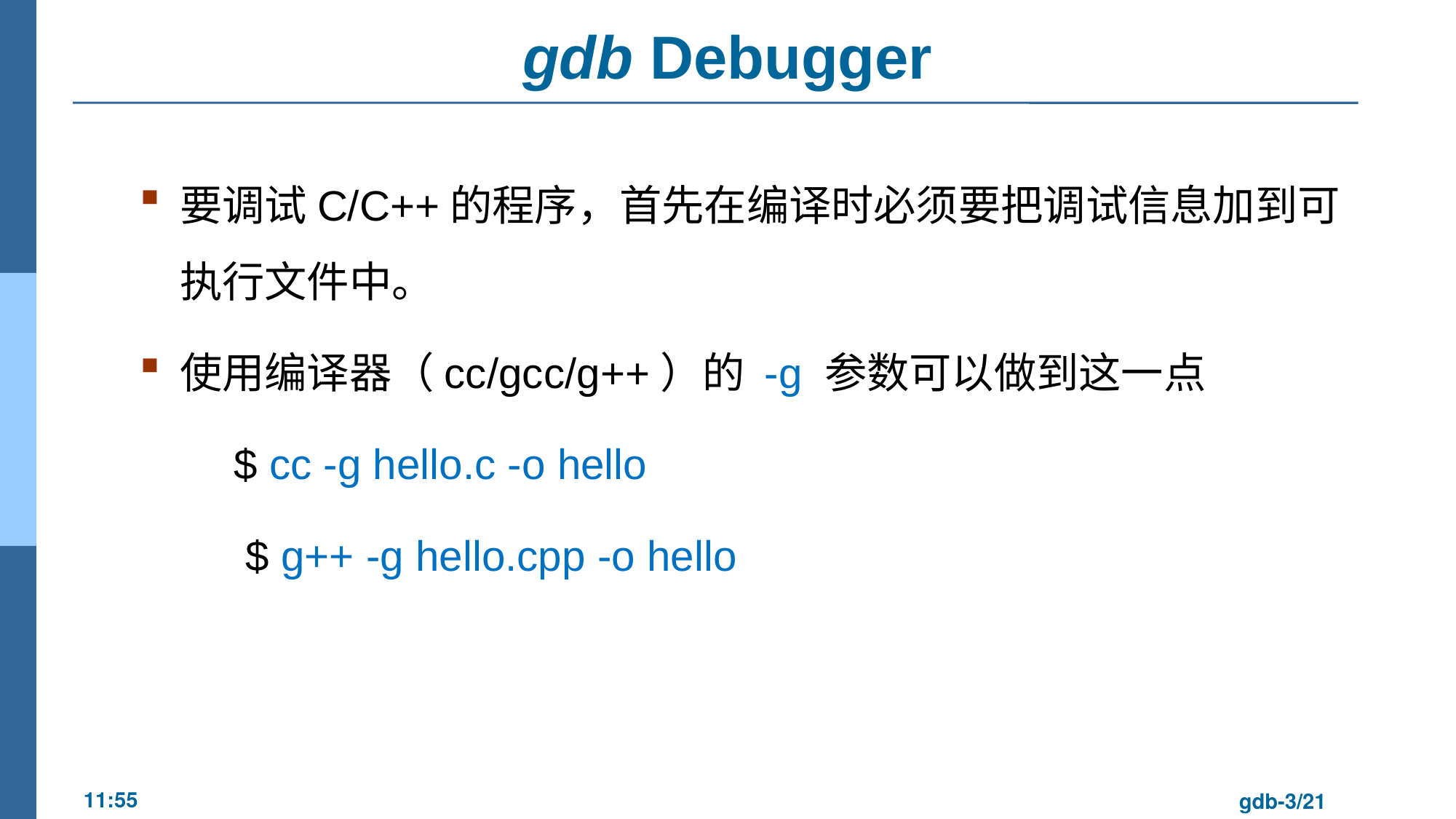

# gdb Debugger
要调试C/C++的程序，首先在编译时必须要把调试信息加到可执行文件中。
使用编译器（cc/gcc/g++）的 -g 参数可以做到这一点
        $ cc -g hello.c -o hello
         $ g++ -g hello.cpp -o hello